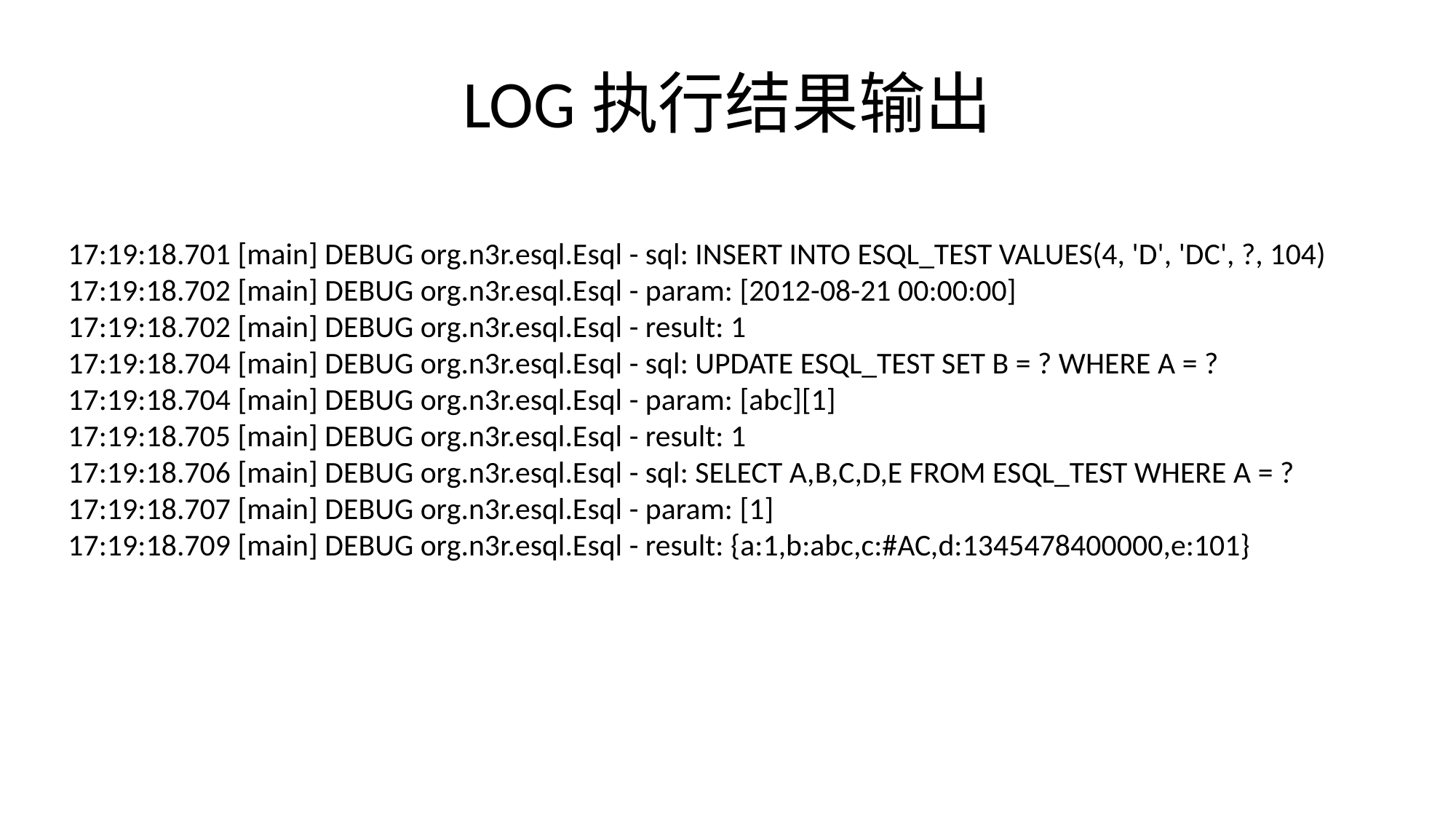

# LOG执行结果输出
17:19:18.701 [main] DEBUG org.n3r.esql.Esql - sql: INSERT INTO ESQL_TEST VALUES(4, 'D', 'DC', ?, 104)
17:19:18.702 [main] DEBUG org.n3r.esql.Esql - param: [2012-08-21 00:00:00]
17:19:18.702 [main] DEBUG org.n3r.esql.Esql - result: 1
17:19:18.704 [main] DEBUG org.n3r.esql.Esql - sql: UPDATE ESQL_TEST SET B = ? WHERE A = ?
17:19:18.704 [main] DEBUG org.n3r.esql.Esql - param: [abc][1]
17:19:18.705 [main] DEBUG org.n3r.esql.Esql - result: 1
17:19:18.706 [main] DEBUG org.n3r.esql.Esql - sql: SELECT A,B,C,D,E FROM ESQL_TEST WHERE A = ?
17:19:18.707 [main] DEBUG org.n3r.esql.Esql - param: [1]
17:19:18.709 [main] DEBUG org.n3r.esql.Esql - result: {a:1,b:abc,c:#AC,d:1345478400000,e:101}